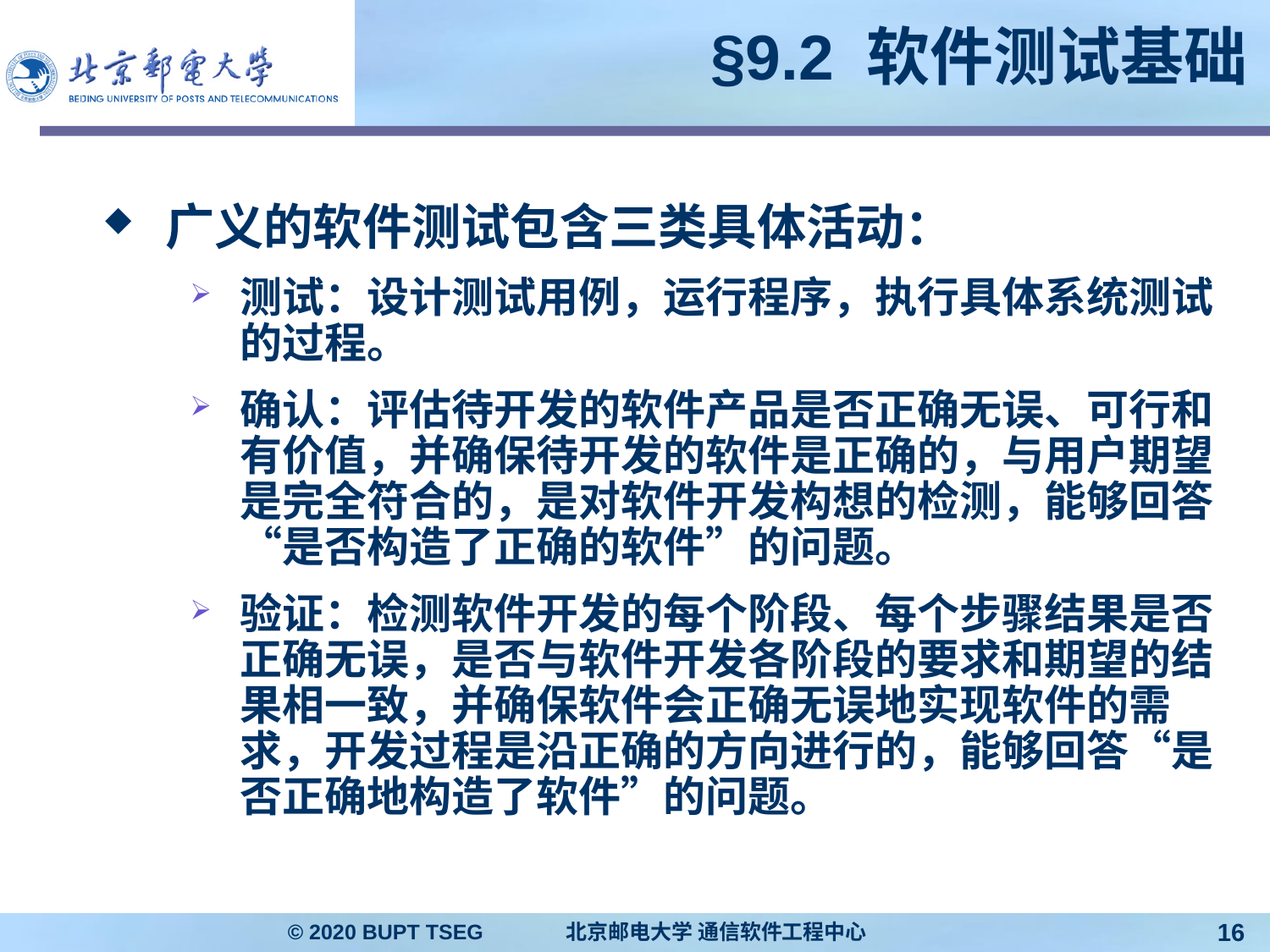

# §9.2 软件测试基础
广义的软件测试包含三类具体活动：
测试：设计测试用例，运行程序，执行具体系统测试的过程。
确认：评估待开发的软件产品是否正确无误、可行和有价值，并确保待开发的软件是正确的，与用户期望是完全符合的，是对软件开发构想的检测，能够回答“是否构造了正确的软件”的问题。
验证：检测软件开发的每个阶段、每个步骤结果是否正确无误，是否与软件开发各阶段的要求和期望的结果相一致，并确保软件会正确无误地实现软件的需求，开发过程是沿正确的方向进行的，能够回答“是否正确地构造了软件”的问题。

© 2020 BUPT TSEG             北京邮电大学 通信软件工程中心